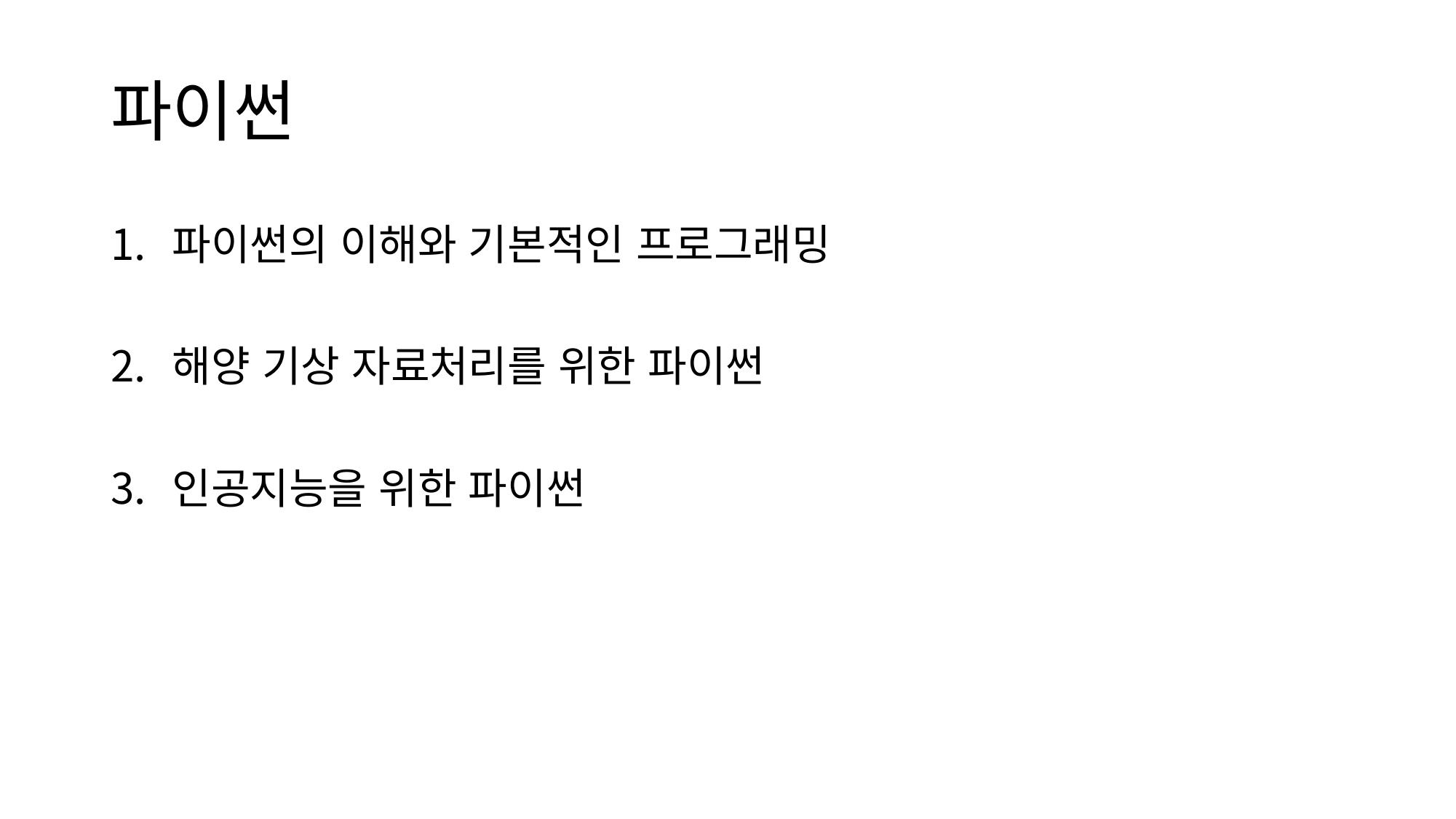

# 파이썬
파이썬의 이해와 기본적인 프로그래밍

해양 기상 자료처리를 위한 파이썬

인공지능을 위한 파이썬